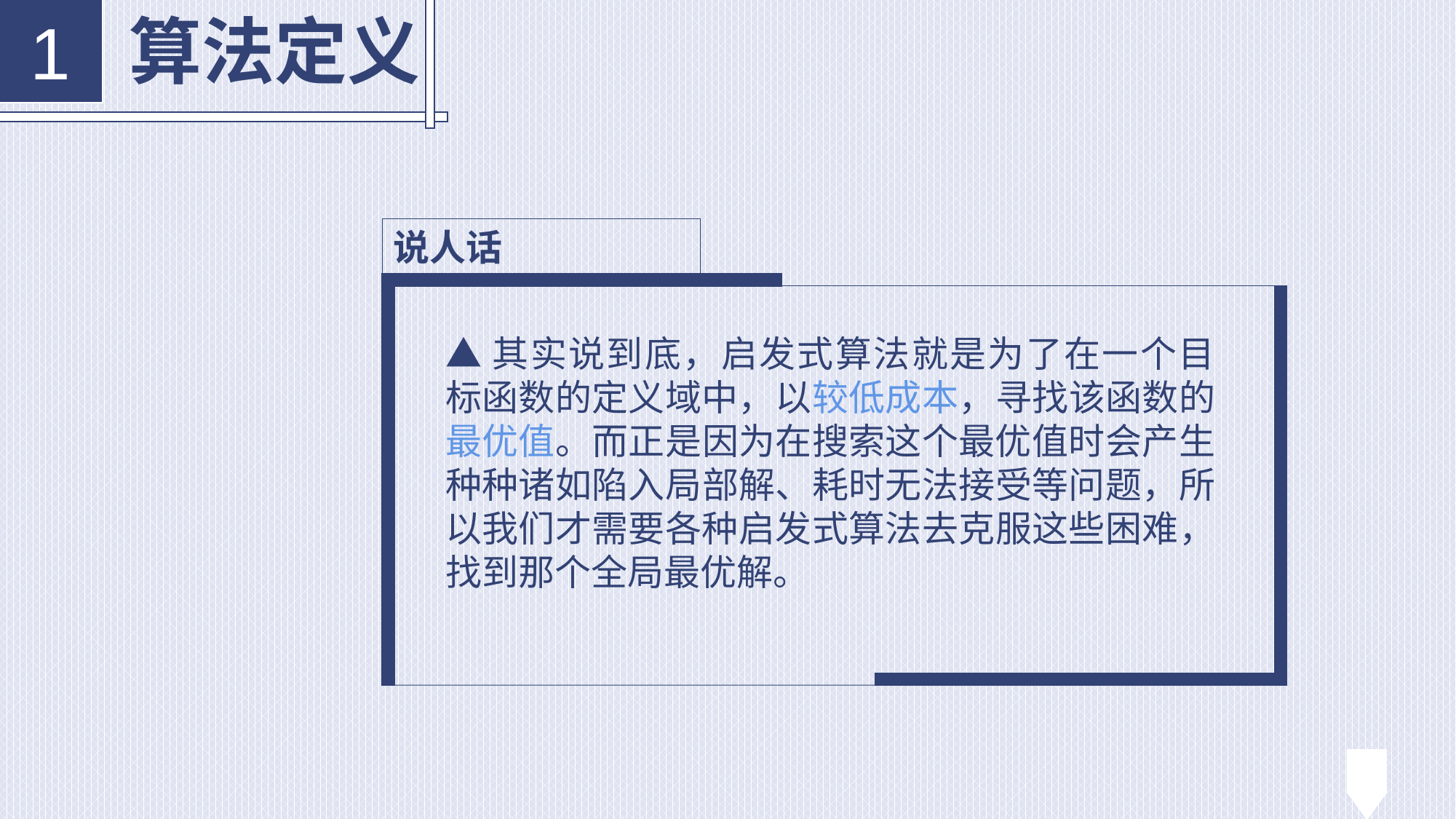

算法定义

1

说人话

▲其实说到底，启发式算法就是为了在一个目标函数的定义域中，以较低成本，寻找该函数的最优值。而正是因为在搜索这个最优值时会产生种种诸如陷入局部解、耗时无法接受等问题，所以我们才需要各种启发式算法去克服这些困难，找到那个全局最优解。

8